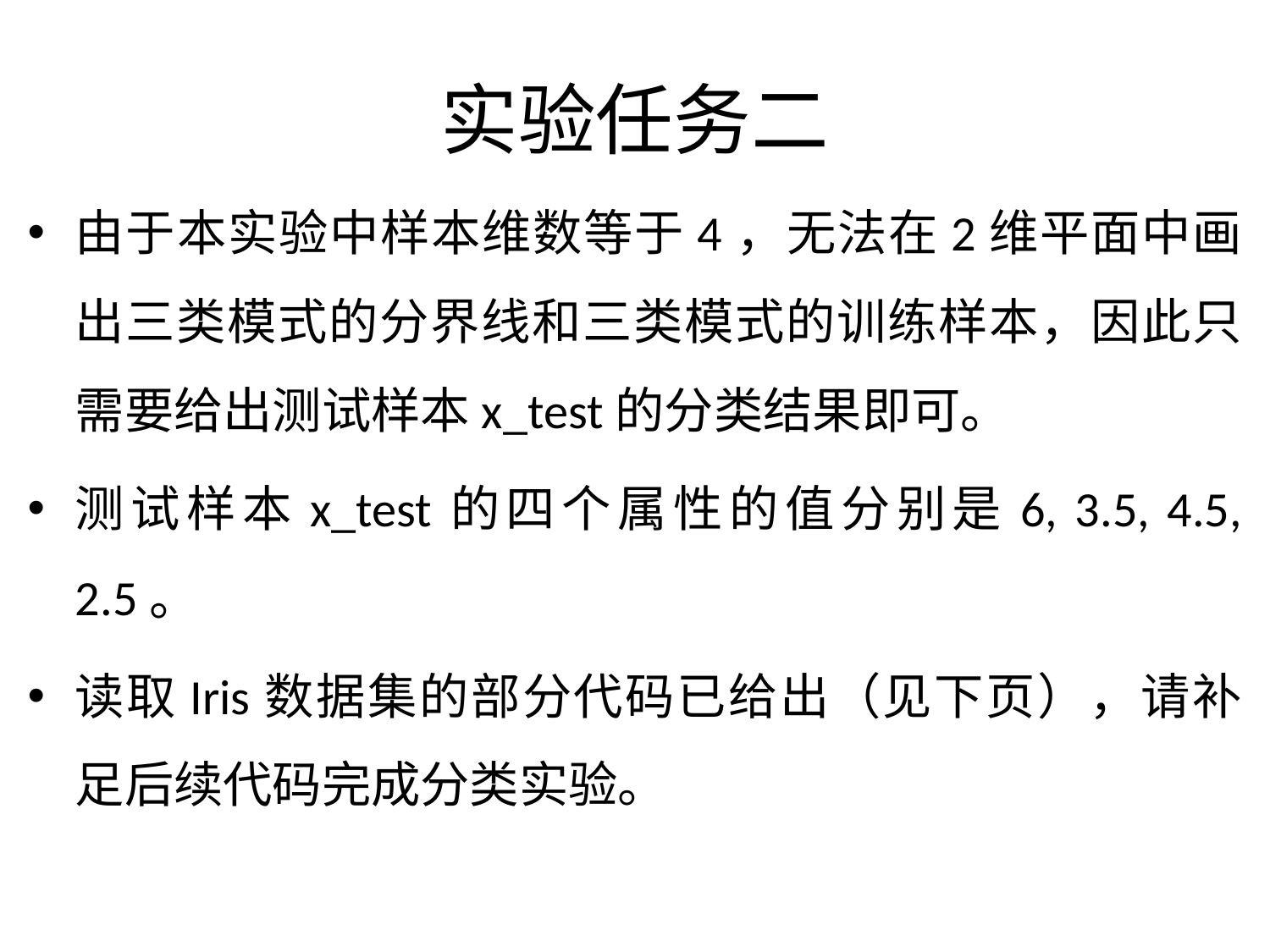

# 实验任务二
由于本实验中样本维数等于4，无法在2维平面中画出三类模式的分界线和三类模式的训练样本，因此只需要给出测试样本x_test的分类结果即可。
测试样本x_test的四个属性的值分别是6, 3.5, 4.5, 2.5。
读取Iris数据集的部分代码已给出（见下页），请补足后续代码完成分类实验。